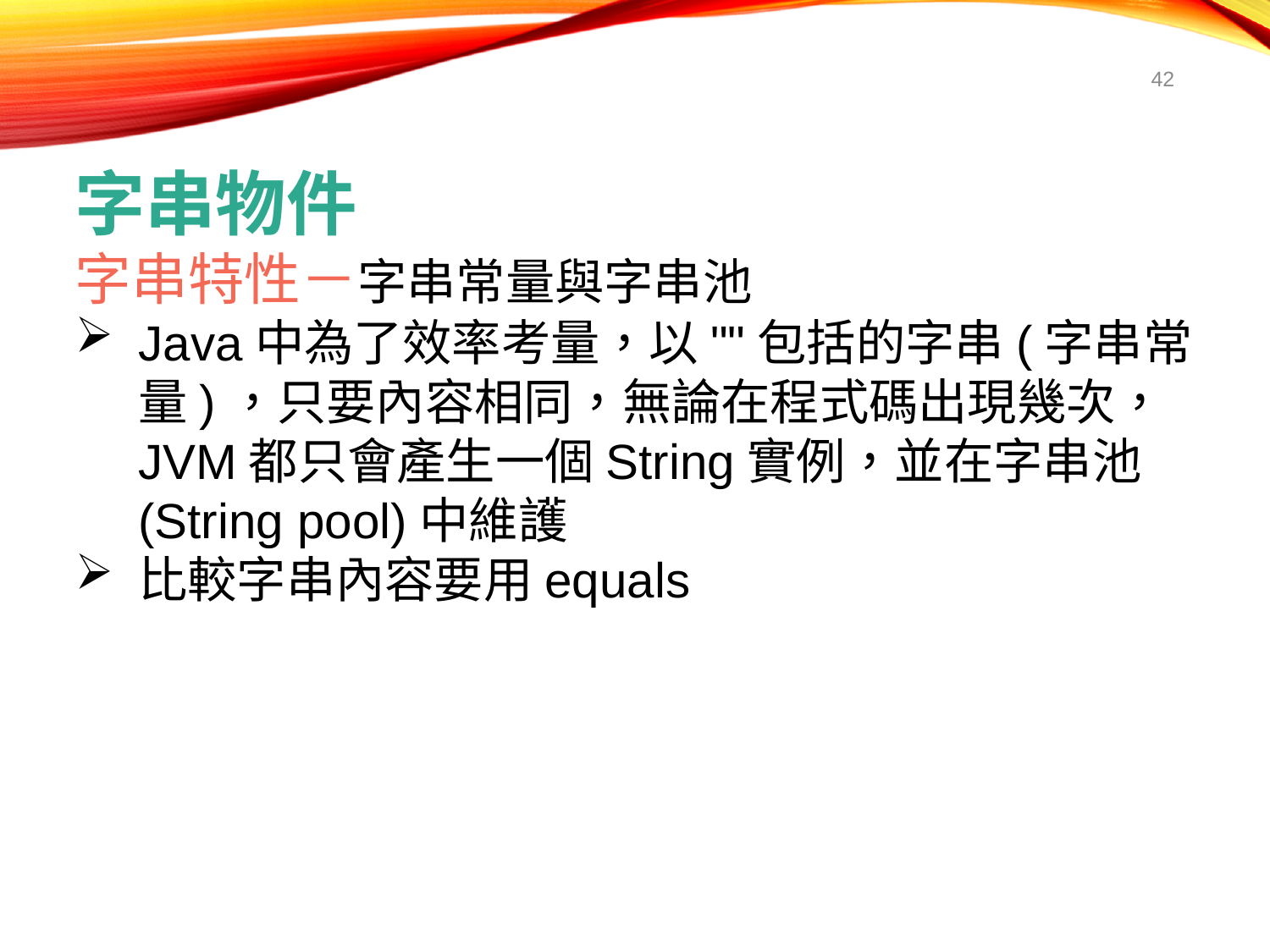

42
字串物件
字串特性－字串常量與字串池
Java中為了效率考量，以""包括的字串(字串常量)，只要內容相同，無論在程式碼出現幾次，JVM都只會產生一個String實例，並在字串池(String pool)中維護
比較字串內容要用equals